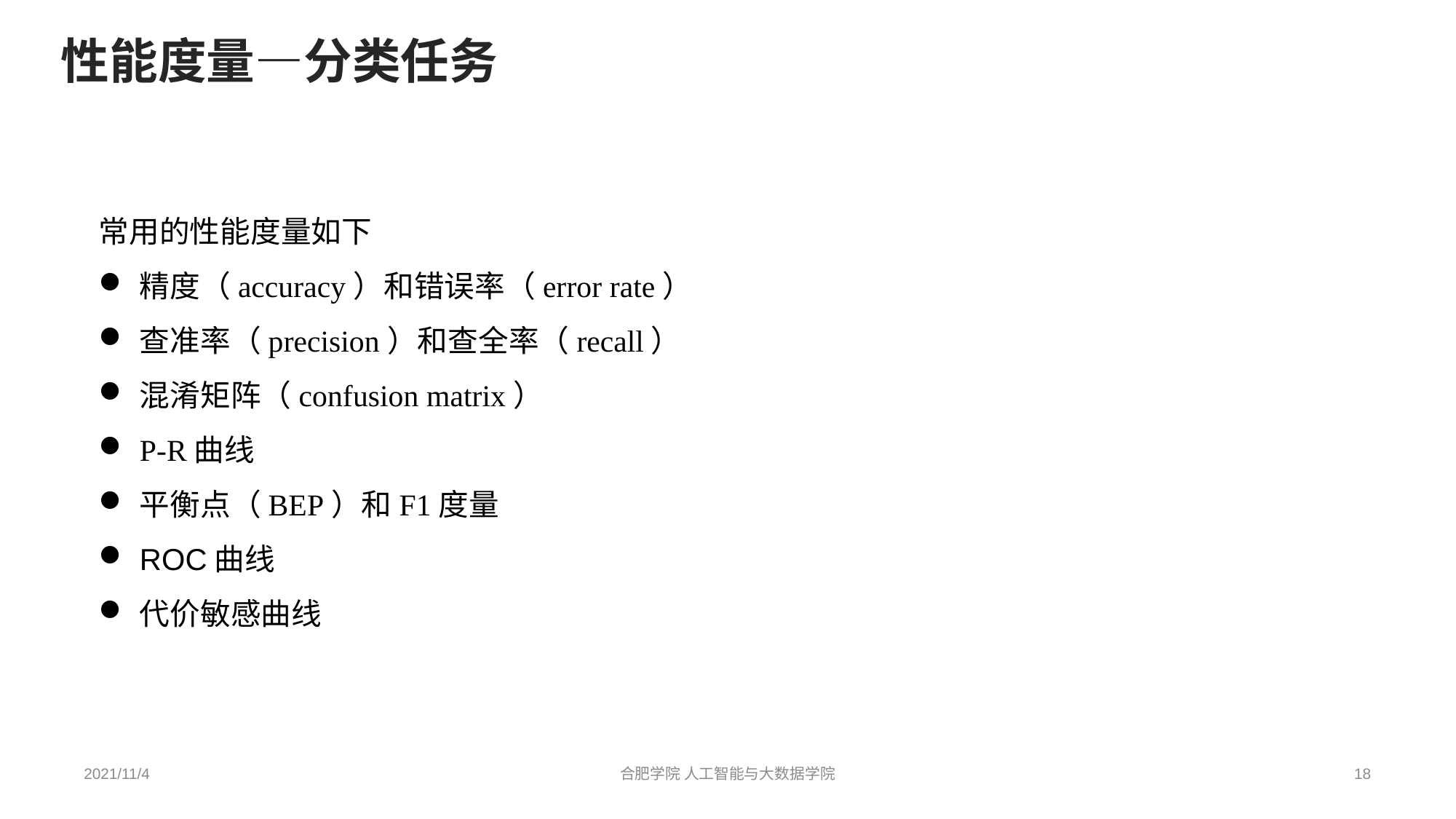

性能度量—分类任务
常用的性能度量如下
精度（accuracy）和错误率（error rate）
查准率（precision）和查全率（recall）
混淆矩阵（confusion matrix）
P-R曲线
平衡点（BEP）和F1度量
ROC曲线
代价敏感曲线
2021/11/4
合肥学院 人工智能与大数据学院
18